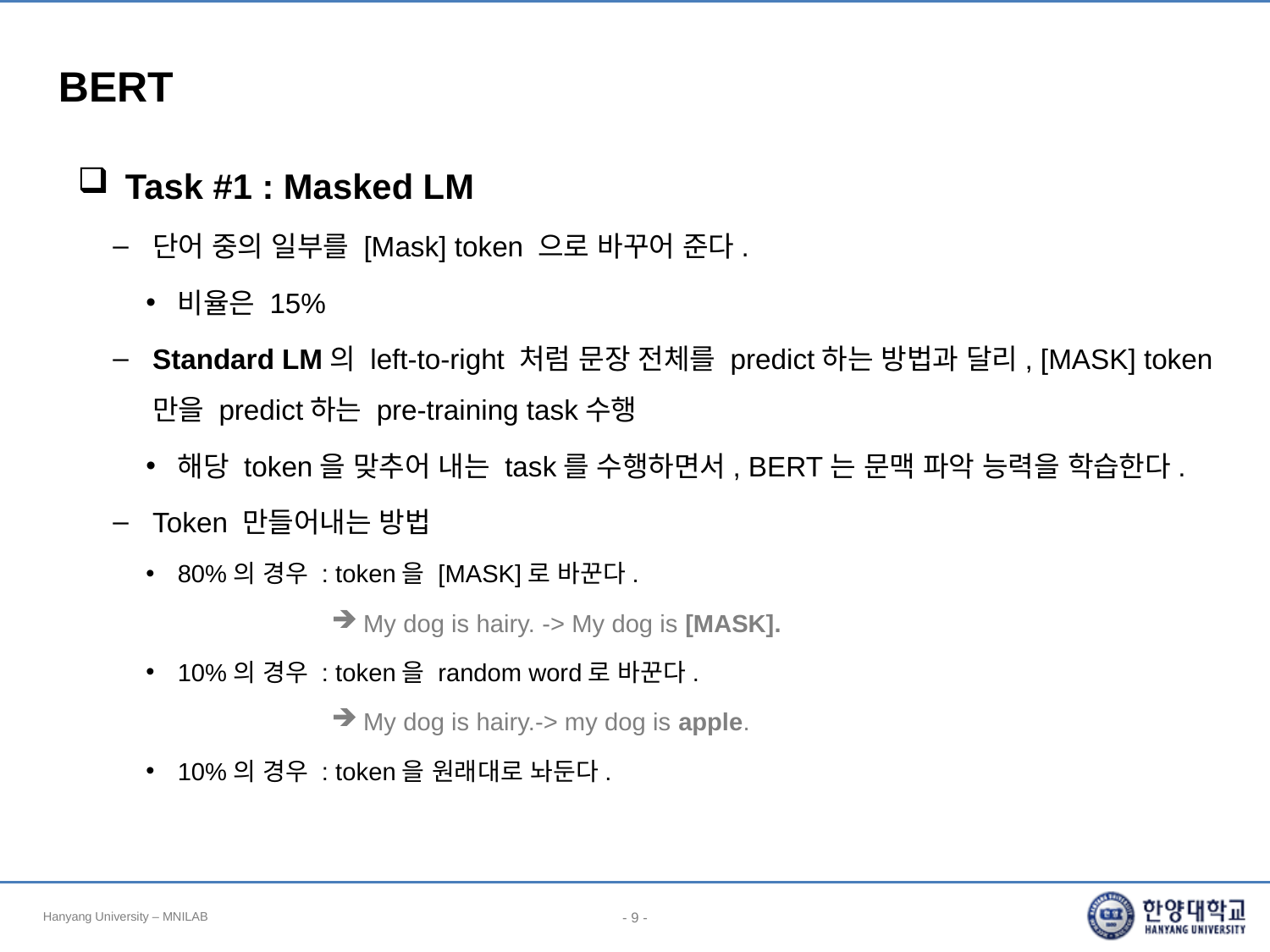

# BERT
Task #1 : Masked LM
단어 중의 일부를 [Mask] token 으로 바꾸어 준다.
비율은 15%
Standard LM의 left-to-right 처럼 문장 전체를 predict하는 방법과 달리, [MASK] token만을 predict하는 pre-training task수행
해당 token을 맞추어 내는 task를 수행하면서, BERT는 문맥 파악 능력을 학습한다.
Token 만들어내는 방법
80%의 경우 : token을 [MASK]로 바꾼다.
My dog is hairy. -> My dog is [MASK].
10%의 경우 : token을 random word로 바꾼다.
My dog is hairy.-> my dog is apple.
10%의 경우 : token을 원래대로 놔둔다.
I. Select Device